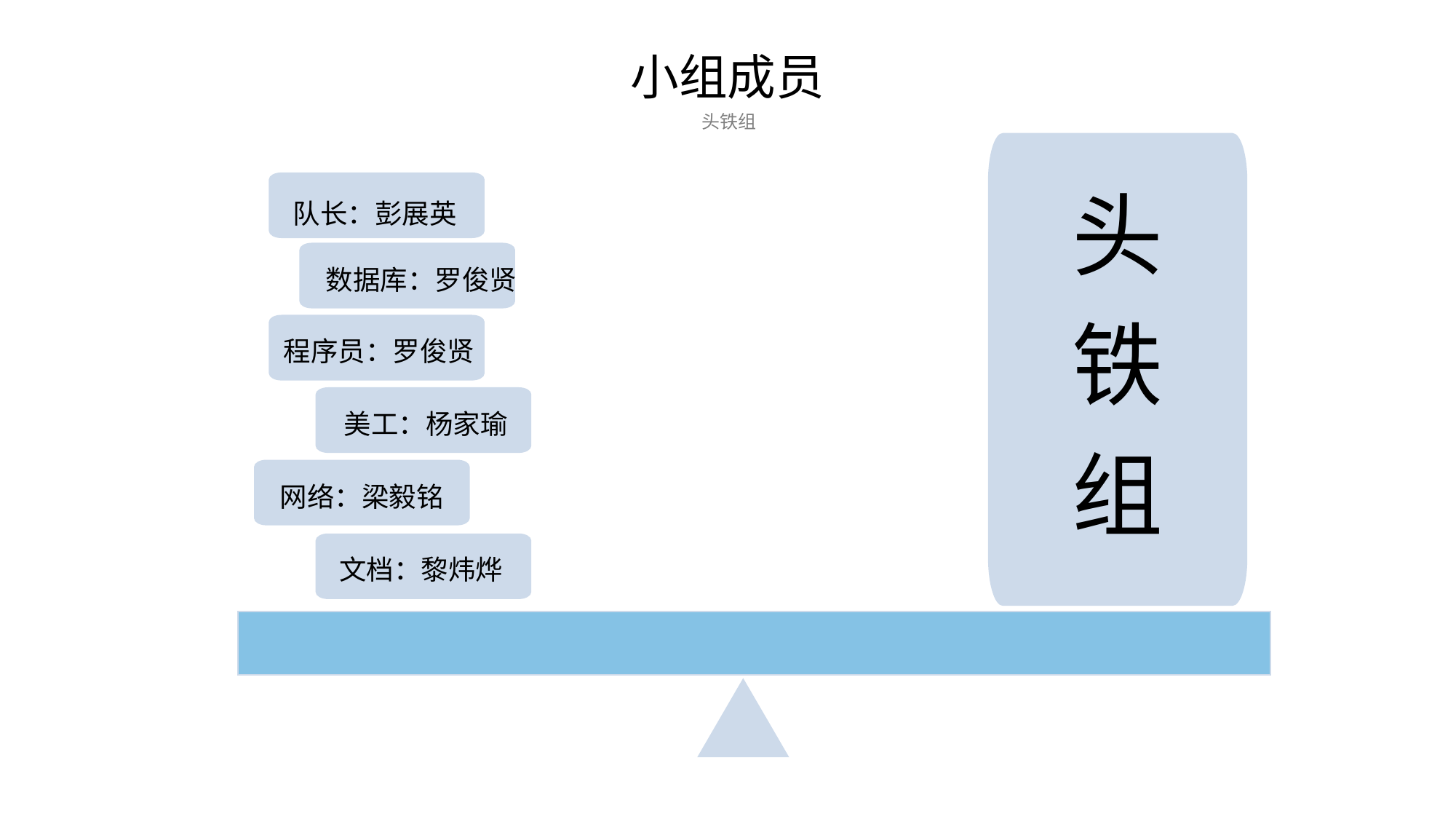

小组成员
头铁组
头
铁
组

队长：彭展英

数据库：罗俊贤

程序员：罗俊贤

美工：杨家瑜

网络：梁毅铭

文档：黎炜烨